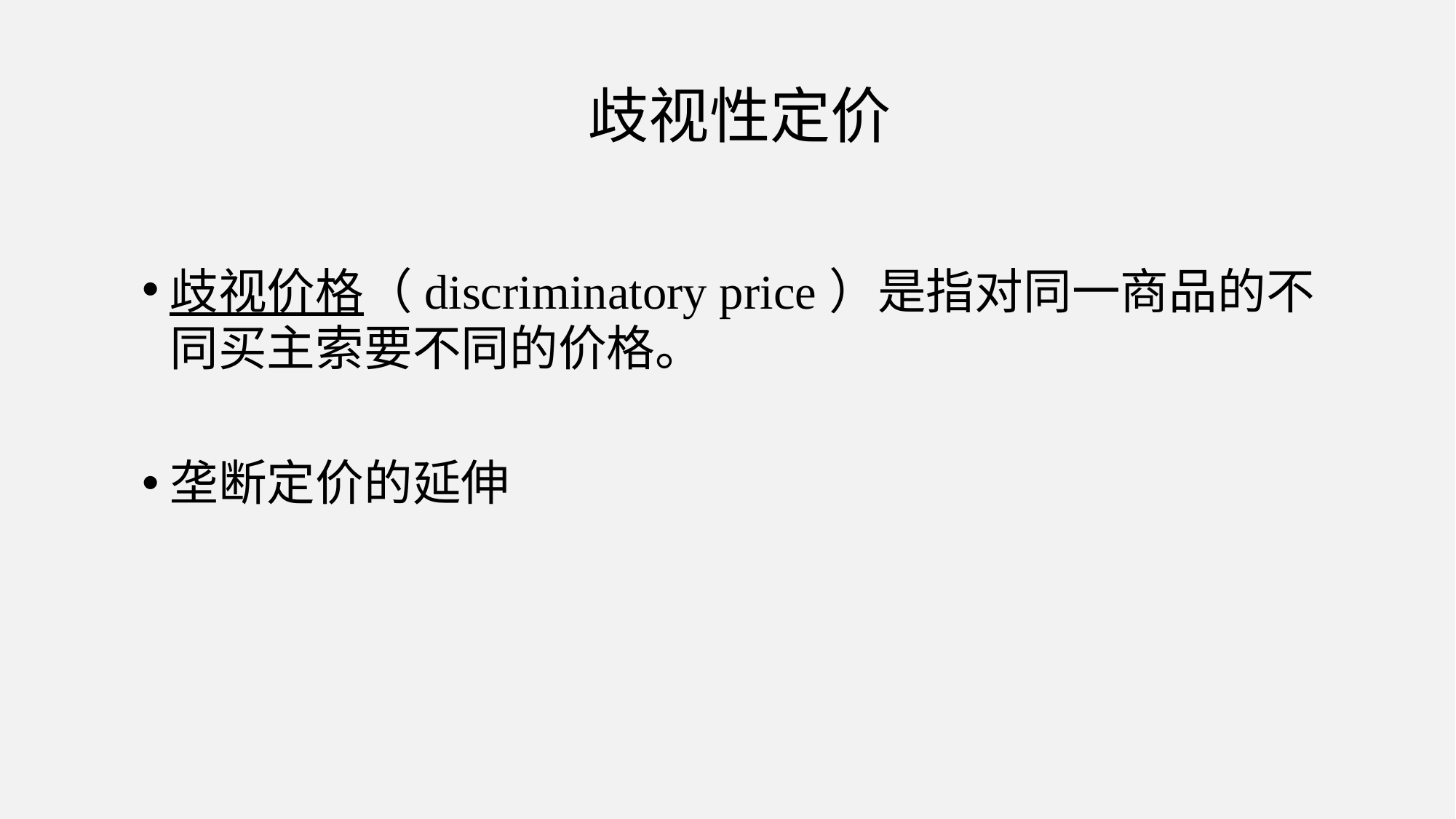

# 歧视性定价
歧视价格（discriminatory price）是指对同一商品的不同买主索要不同的价格。

垄断定价的延伸